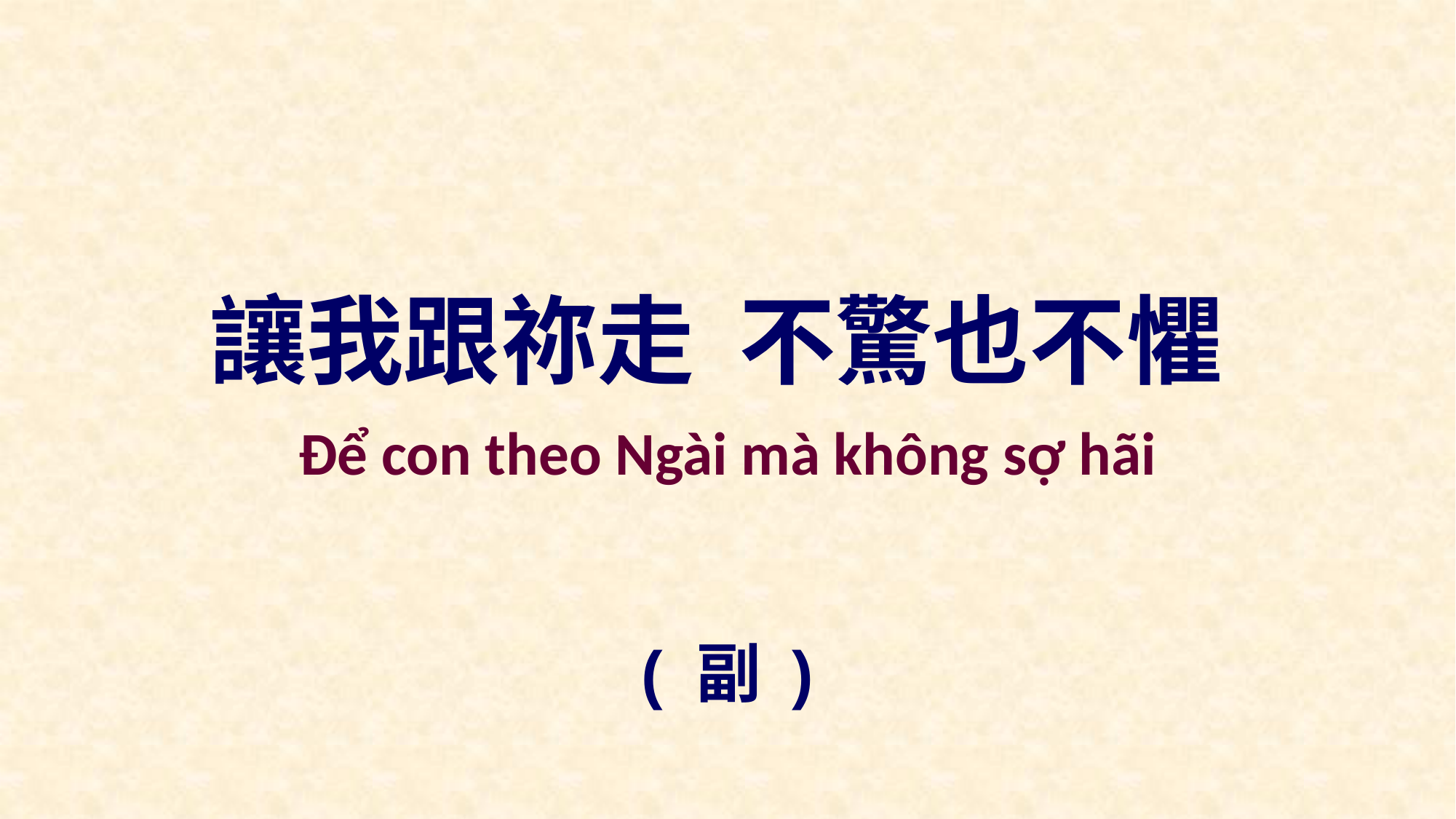

讓我跟祢走  不驚也不懼
Để con theo Ngài mà không sợ hãi
( 副 )